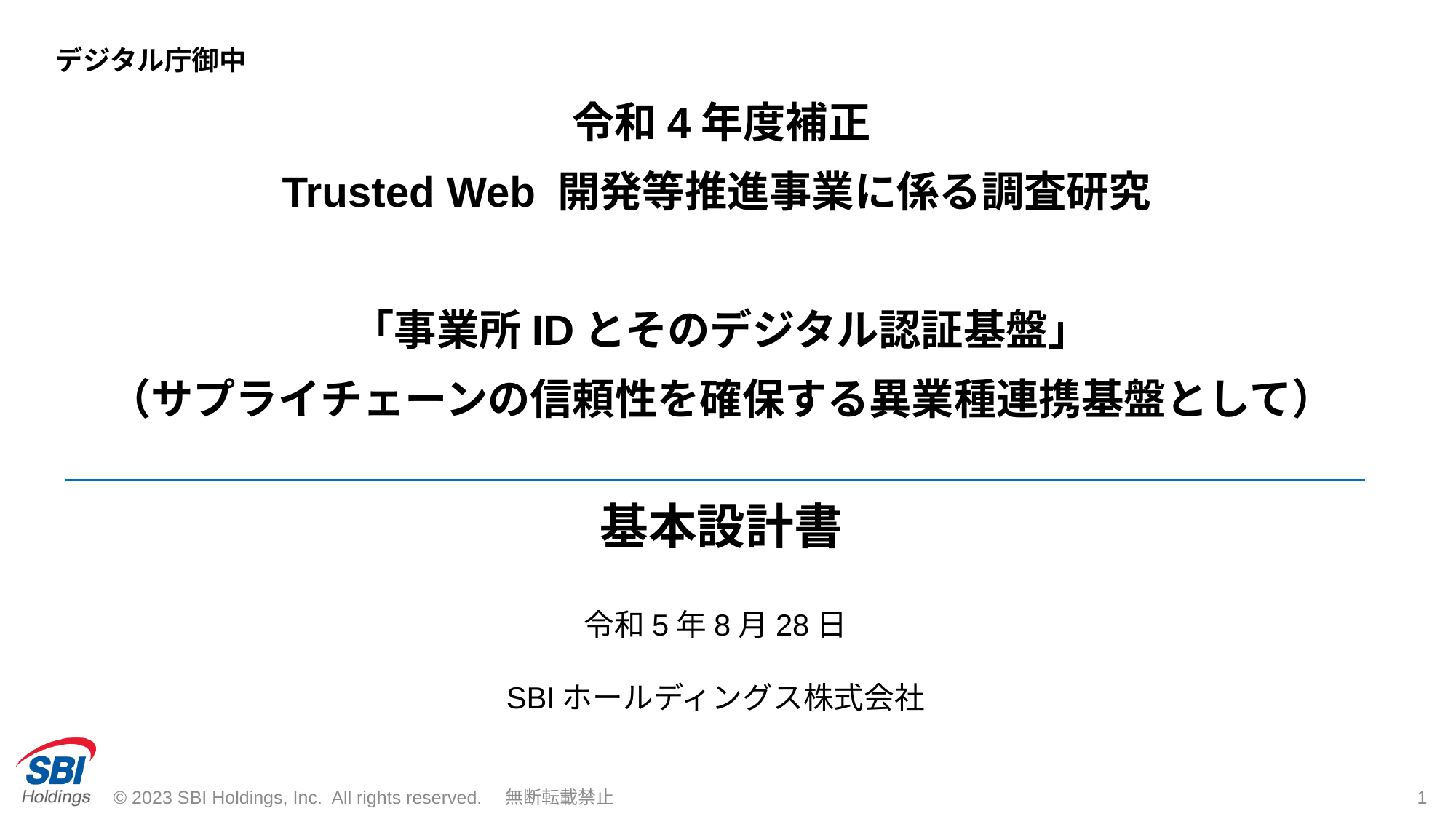

デジタル庁御中
令和4年度補正​
Trusted Web 開発等推進事業に係る調査研究​

「事業所IDとそのデジタル認証基盤」
（サプライチェーンの信頼性を確保する異業種連携基盤として）

基本設計書
令和5年8月28日

SBIホールディングス株式会社
© 2023 SBI Holdings, Inc.  All rights reserved.　無断転載禁止
1